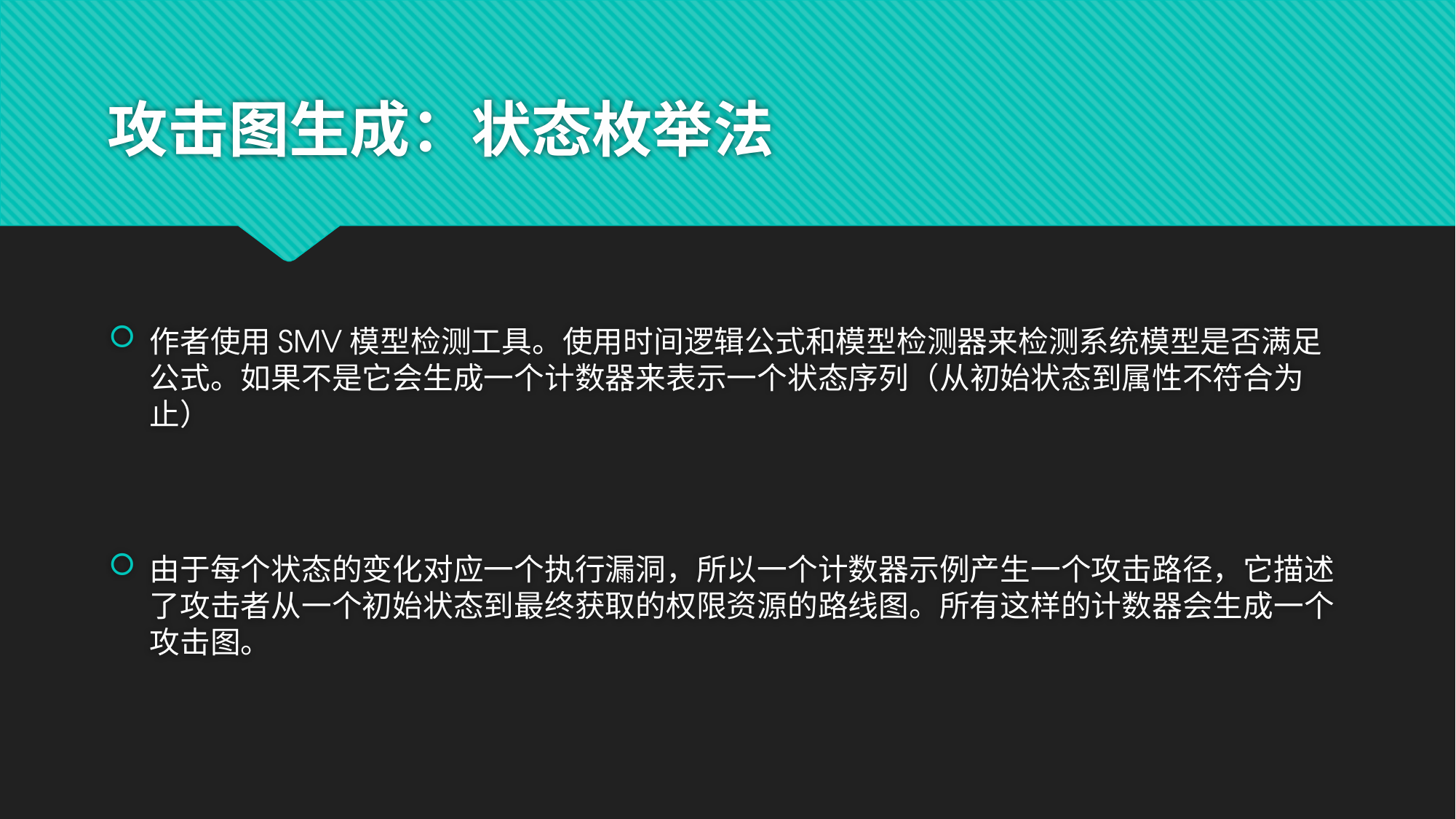

# 攻击图生成：状态枚举法

作者使用SMV模型检测工具。使用时间逻辑公式和模型检测器来检测系统模型是否满足公式。如果不是它会生成一个计数器来表示一个状态序列（从初始状态到属性不符合为止）

由于每个状态的变化对应一个执行漏洞，所以一个计数器示例产生一个攻击路径，它描述了攻击者从一个初始状态到最终获取的权限资源的路线图。所有这样的计数器会生成一个攻击图。